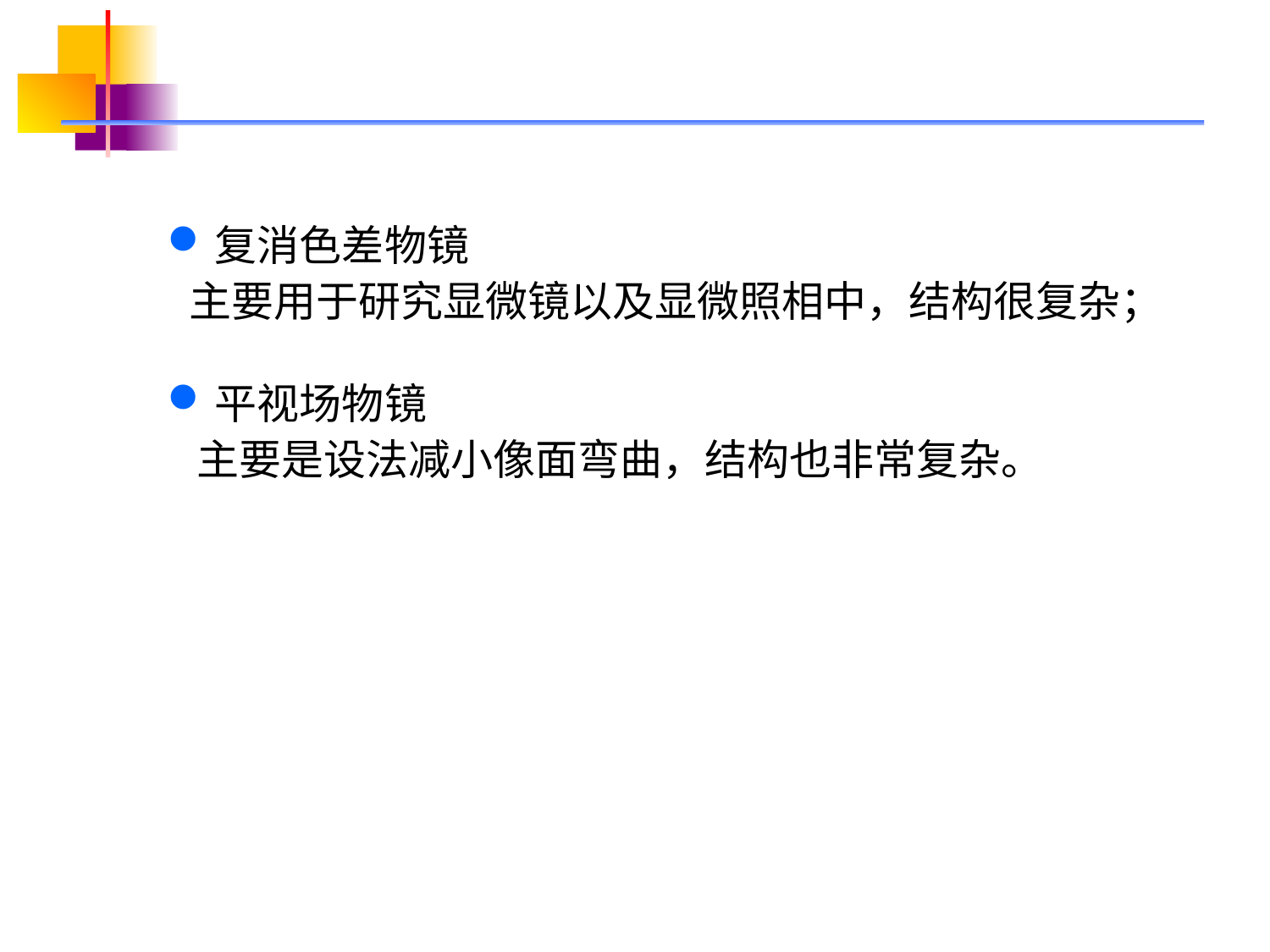

复消色差物镜
  主要用于研究显微镜以及显微照相中，结构很复杂；
平视场物镜
  主要是设法减小像面弯曲，结构也非常复杂。